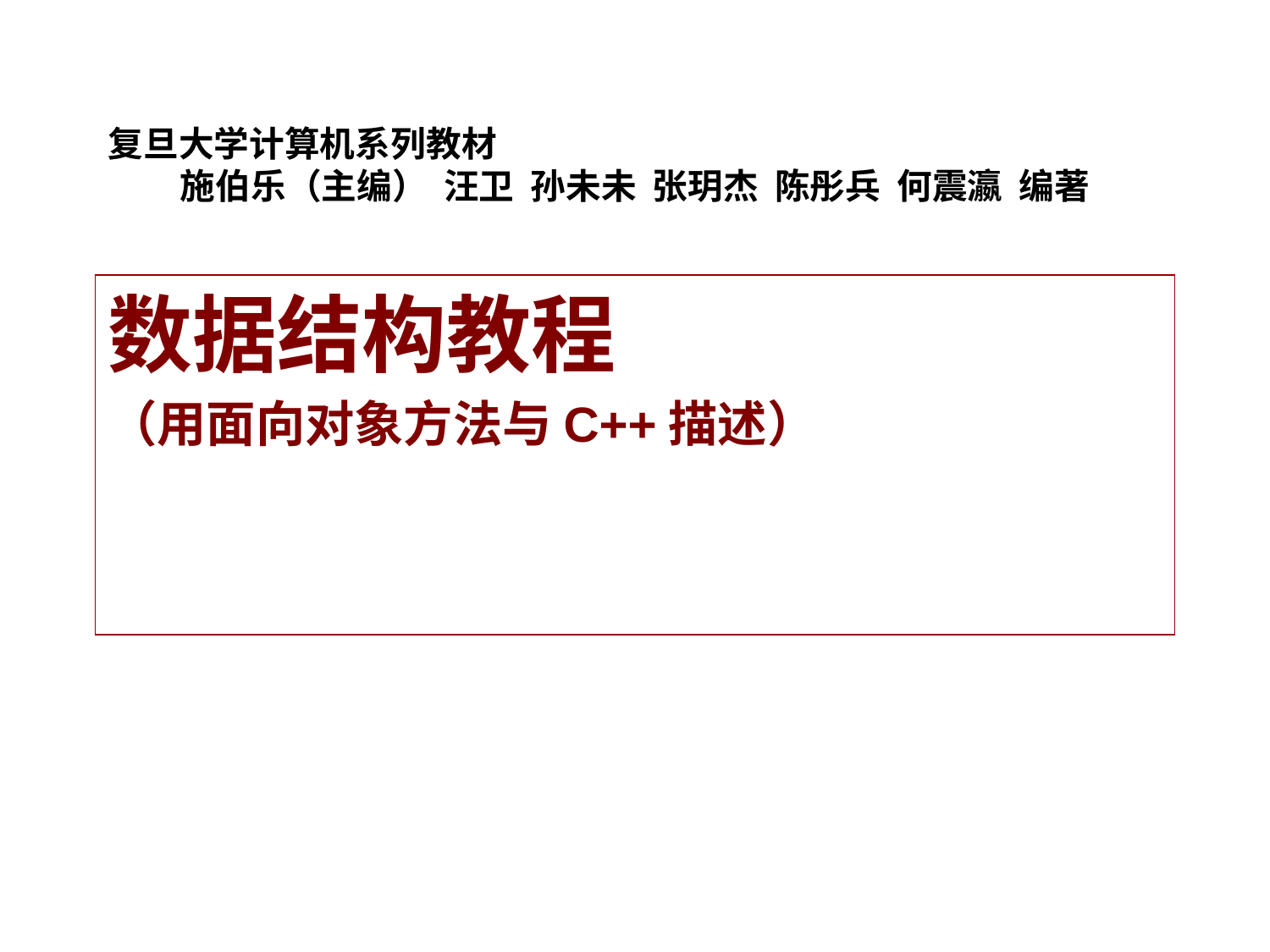

# 复旦大学计算机系列教材 施伯乐（主编）  汪卫  孙未未  张玥杰  陈彤兵  何震瀛  编著
数据结构教程
（用面向对象方法与C++描述）